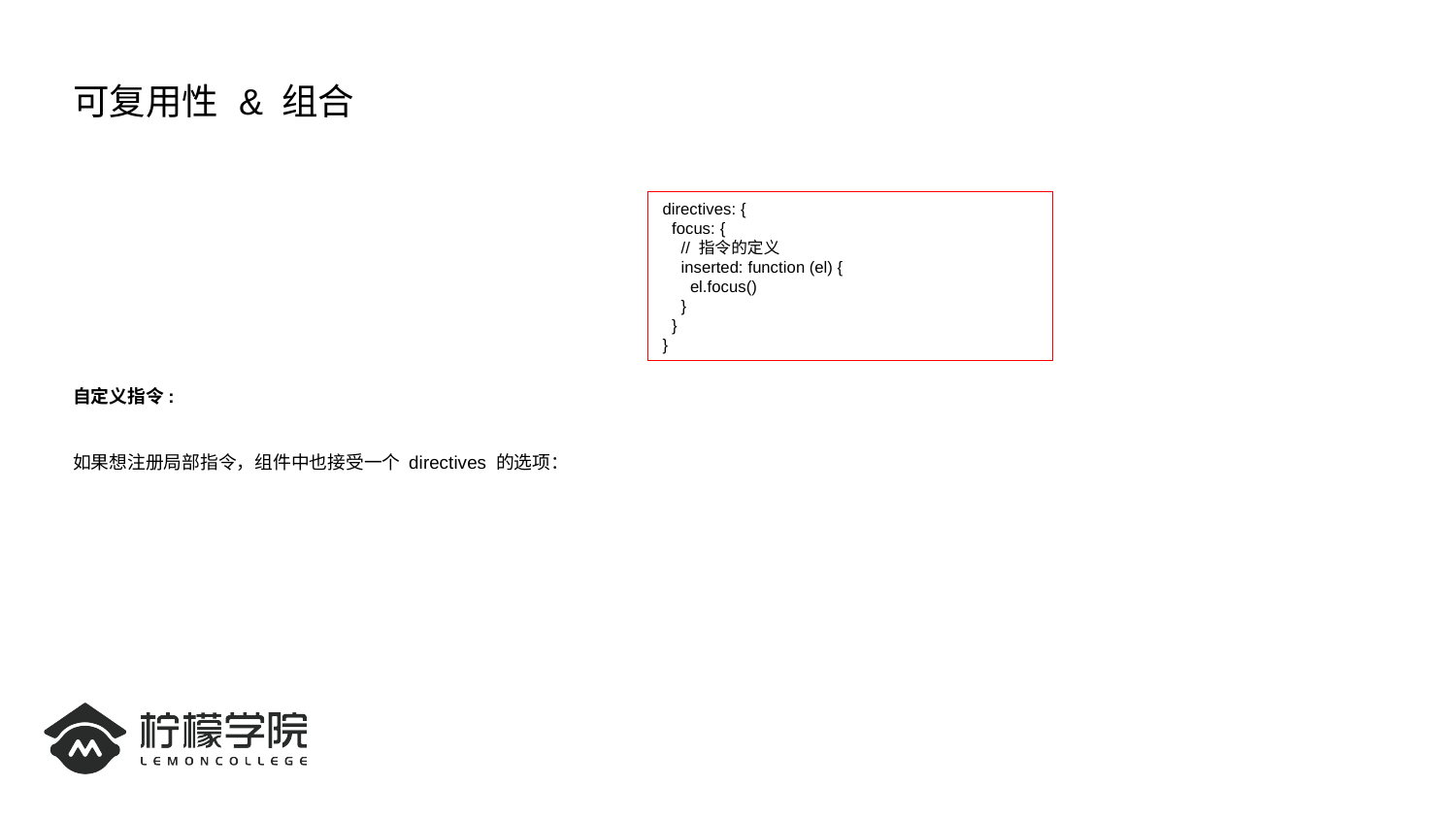

# 可复用性 & 组合
自定义指令:

如果想注册局部指令，组件中也接受一个 directives 的选项：
directives: {
  focus: {
    // 指令的定义
    inserted: function (el) {
      el.focus()
    }
  }
}